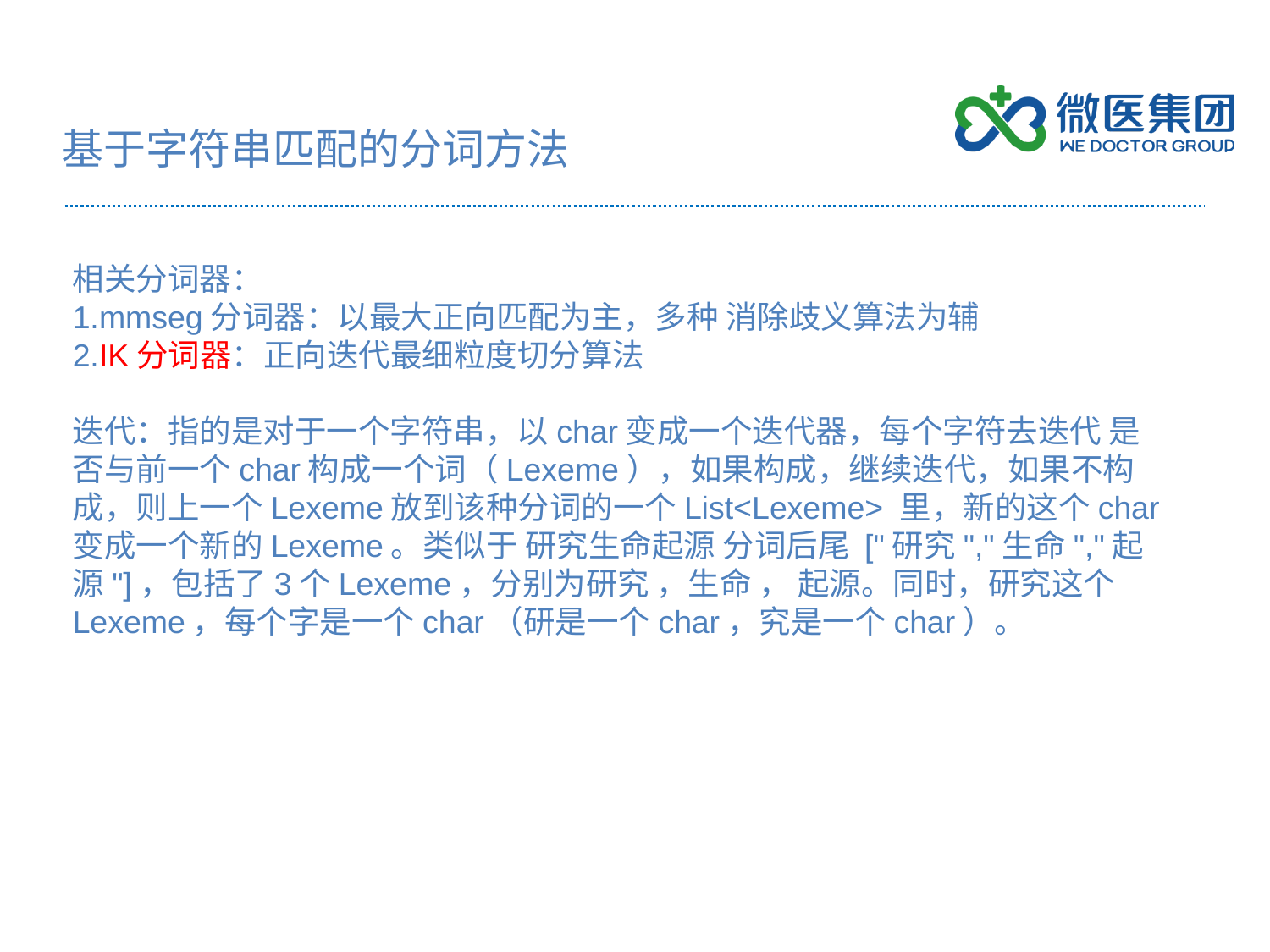

基于字符串匹配的分词方法
相关分词器：
1.mmseg分词器：以最大正向匹配为主，多种 消除歧义算法为辅
2.IK分词器：正向迭代最细粒度切分算法

迭代：指的是对于一个字符串，以char变成一个迭代器，每个字符去迭代 是否与前一个char构成一个词（Lexeme），如果构成，继续迭代，如果不构成，则上一个Lexeme放到该种分词的一个List<Lexeme> 里，新的这个char变成一个新的Lexeme。类似于 研究生命起源 分词后尾 ["研究","生命","起源"]，包括了3个Lexeme，分别为研究 ，生命 ， 起源。同时，研究这个Lexeme，每个字是一个char（研是一个char，究是一个char）。